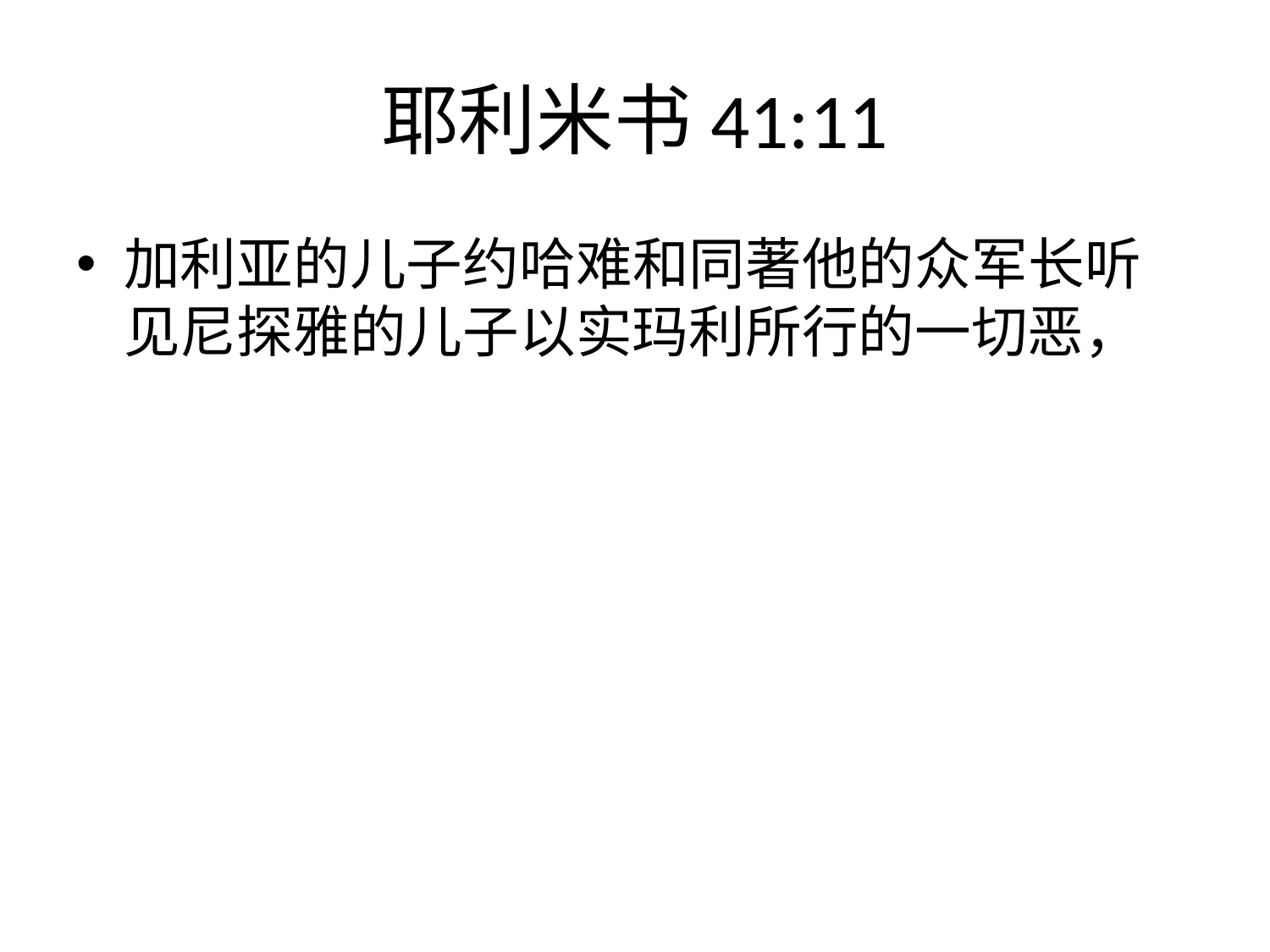

# 耶利米书41:11
加利亚的儿子约哈难和同著他的众军长听见尼探雅的儿子以实玛利所行的一切恶，